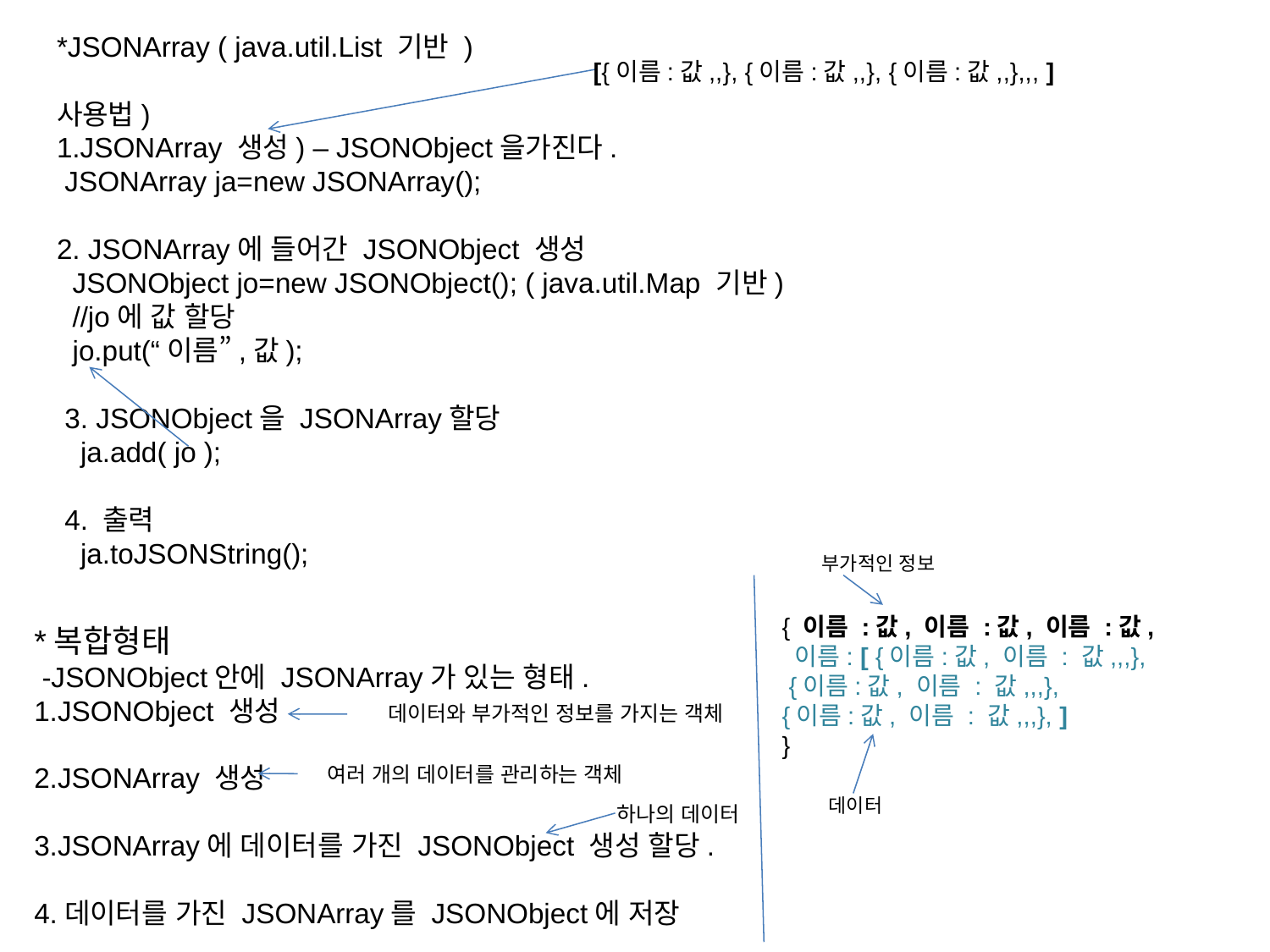

*JSONArray ( java.util.List 기반 )

사용법)
1.JSONArray 생성) – JSONObject을가진다.
 JSONArray ja=new JSONArray();

2. JSONArray에 들어간 JSONObject 생성
  JSONObject jo=new JSONObject(); ( java.util.Map 기반)
  //jo에 값 할당
  jo.put(“이름”,값);

 3. JSONObject을 JSONArray할당
   ja.add( jo );

 4. 출력
   ja.toJSONString();
[{이름:값,,}, {이름:값,,}, {이름:값,,},,, ]
부가적인 정보
{ 이름 :값, 이름 :값, 이름 :값,
 이름: [ {이름:값, 이름 : 값,,,},
 {이름:값, 이름 : 값,,,},
{이름:값, 이름 : 값,,,}, ]
}
*복합형태
 -JSONObject안에 JSONArray가 있는 형태.
1.JSONObject 생성

2.JSONArray 생성

3.JSONArray에 데이터를 가진 JSONObject 생성 할당.

4.데이터를 가진 JSONArray를 JSONObject에 저장
데이터와 부가적인 정보를 가지는 객체
여러 개의 데이터를 관리하는 객체
데이터
하나의 데이터